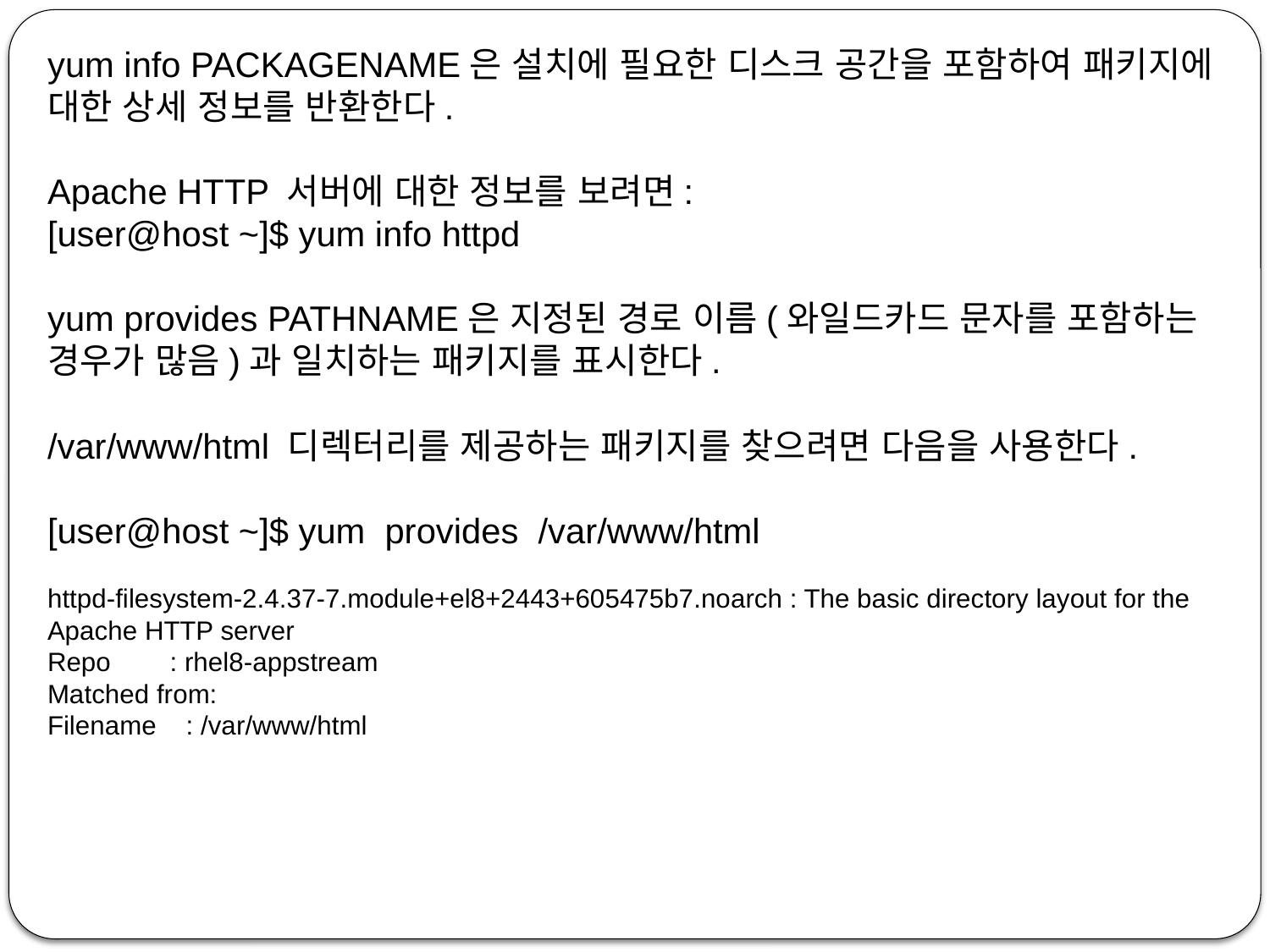

yum info PACKAGENAME은 설치에 필요한 디스크 공간을 포함하여 패키지에 대한 상세 정보를 반환한다.

Apache HTTP 서버에 대한 정보를 보려면:
[user@host ~]$ yum info httpd

yum provides PATHNAME은 지정된 경로 이름(와일드카드 문자를 포함하는 경우가 많음)과 일치하는 패키지를 표시한다.

/var/www/html 디렉터리를 제공하는 패키지를 찾으려면 다음을 사용한다.

[user@host ~]$ yum  provides  /var/www/html

httpd-filesystem-2.4.37-7.module+el8+2443+605475b7.noarch : The basic directory layout for the Apache HTTP server
Repo        : rhel8-appstream
Matched from:
Filename    : /var/www/html